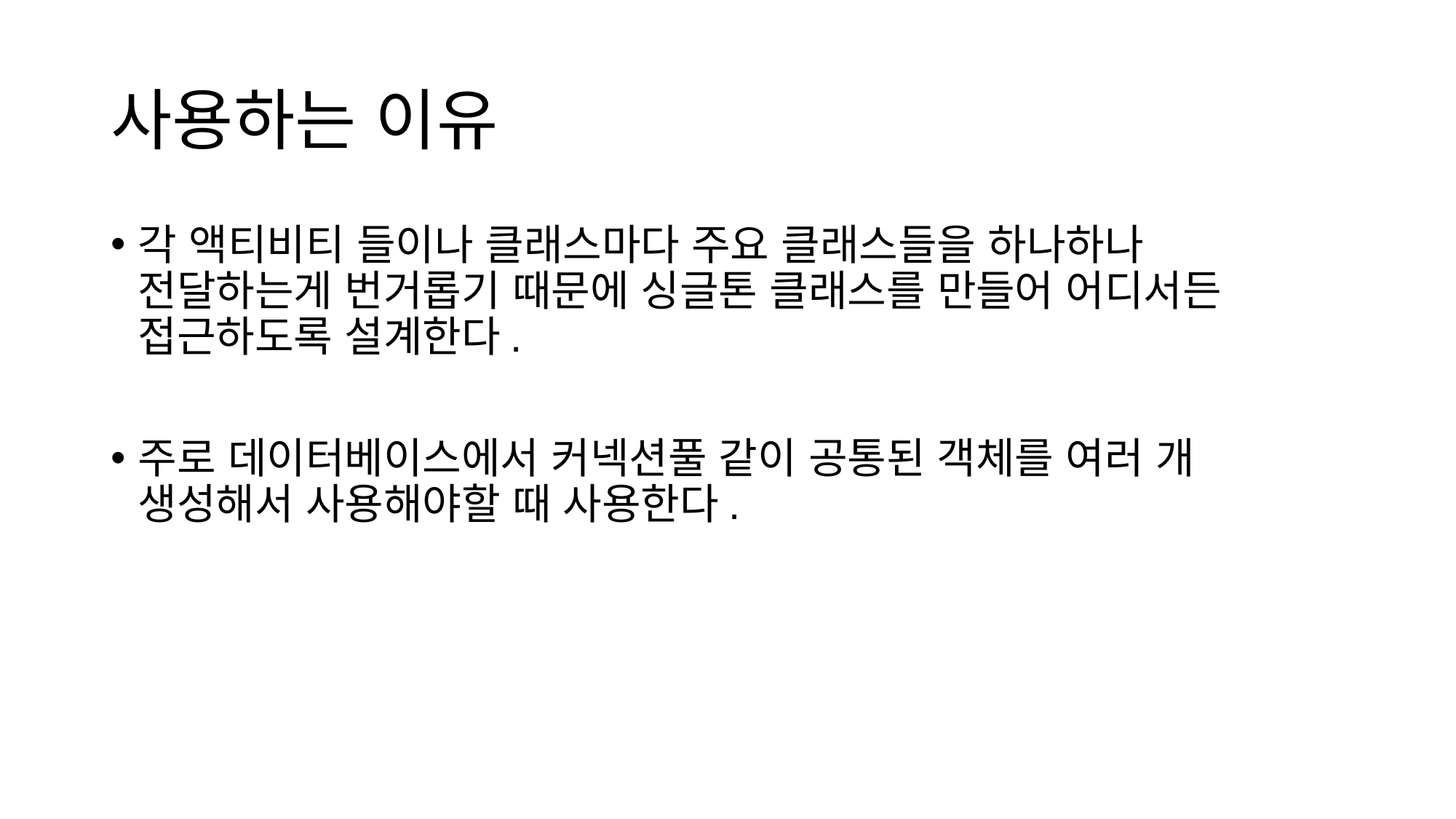

# 사용하는 이유
각 액티비티 들이나 클래스마다 주요 클래스들을 하나하나 전달하는게 번거롭기 때문에 싱글톤 클래스를 만들어 어디서든 접근하도록 설계한다.

주로 데이터베이스에서 커넥션풀 같이 공통된 객체를 여러 개 생성해서 사용해야할 때 사용한다.